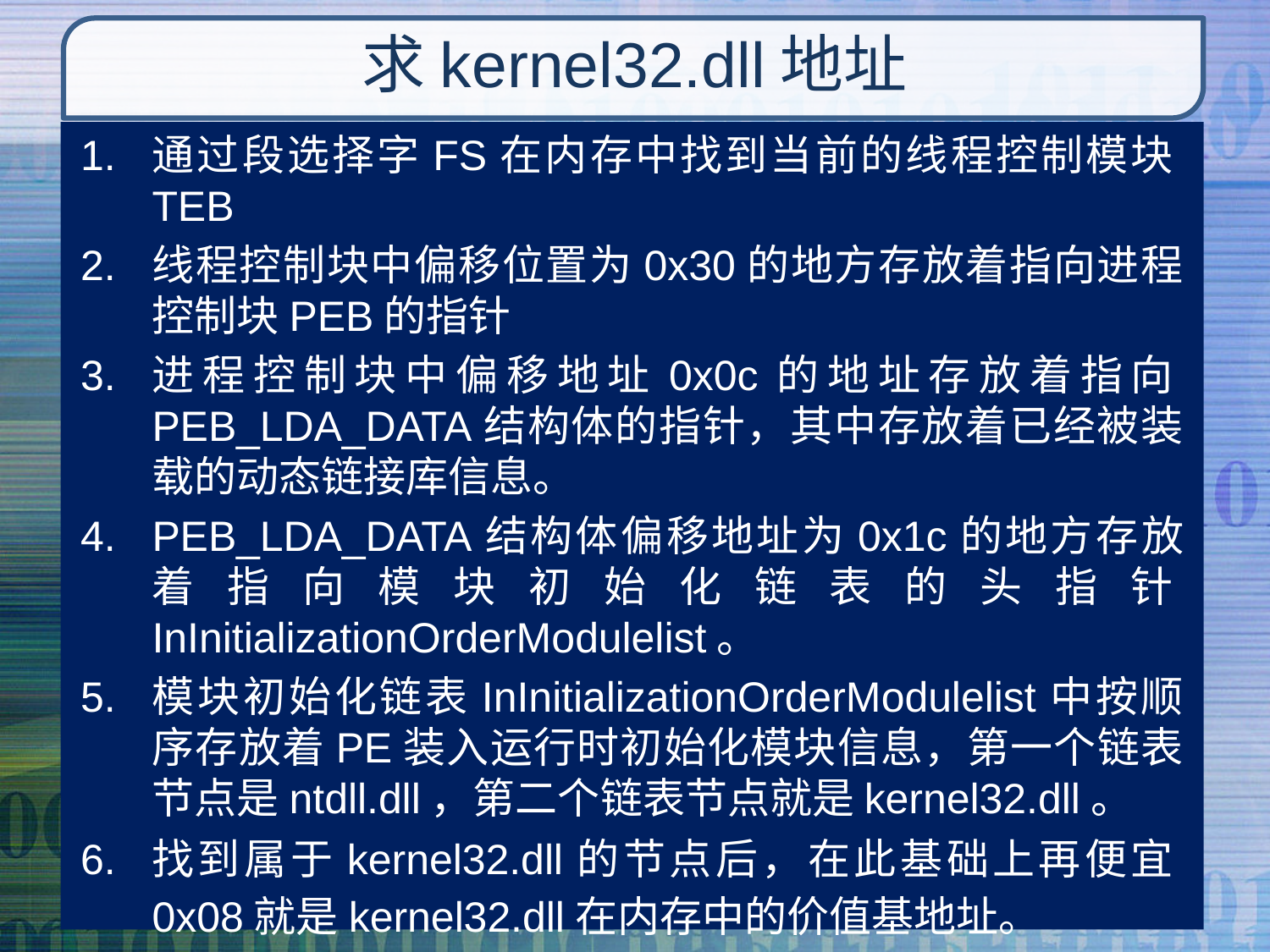

# 求kernel32.dll地址
通过段选择字FS在内存中找到当前的线程控制模块TEB
线程控制块中偏移位置为0x30的地方存放着指向进程控制块PEB的指针
进程控制块中偏移地址0x0c的地址存放着指向PEB_LDA_DATA结构体的指针，其中存放着已经被装载的动态链接库信息。
PEB_LDA_DATA结构体偏移地址为0x1c的地方存放着指向模块初始化链表的头指针InInitializationOrderModulelist。
模块初始化链表InInitializationOrderModulelist中按顺序存放着PE装入运行时初始化模块信息，第一个链表节点是ntdll.dll，第二个链表节点就是kernel32.dll。
找到属于kernel32.dll的节点后，在此基础上再便宜0x08就是kernel32.dll在内存中的价值基地址。